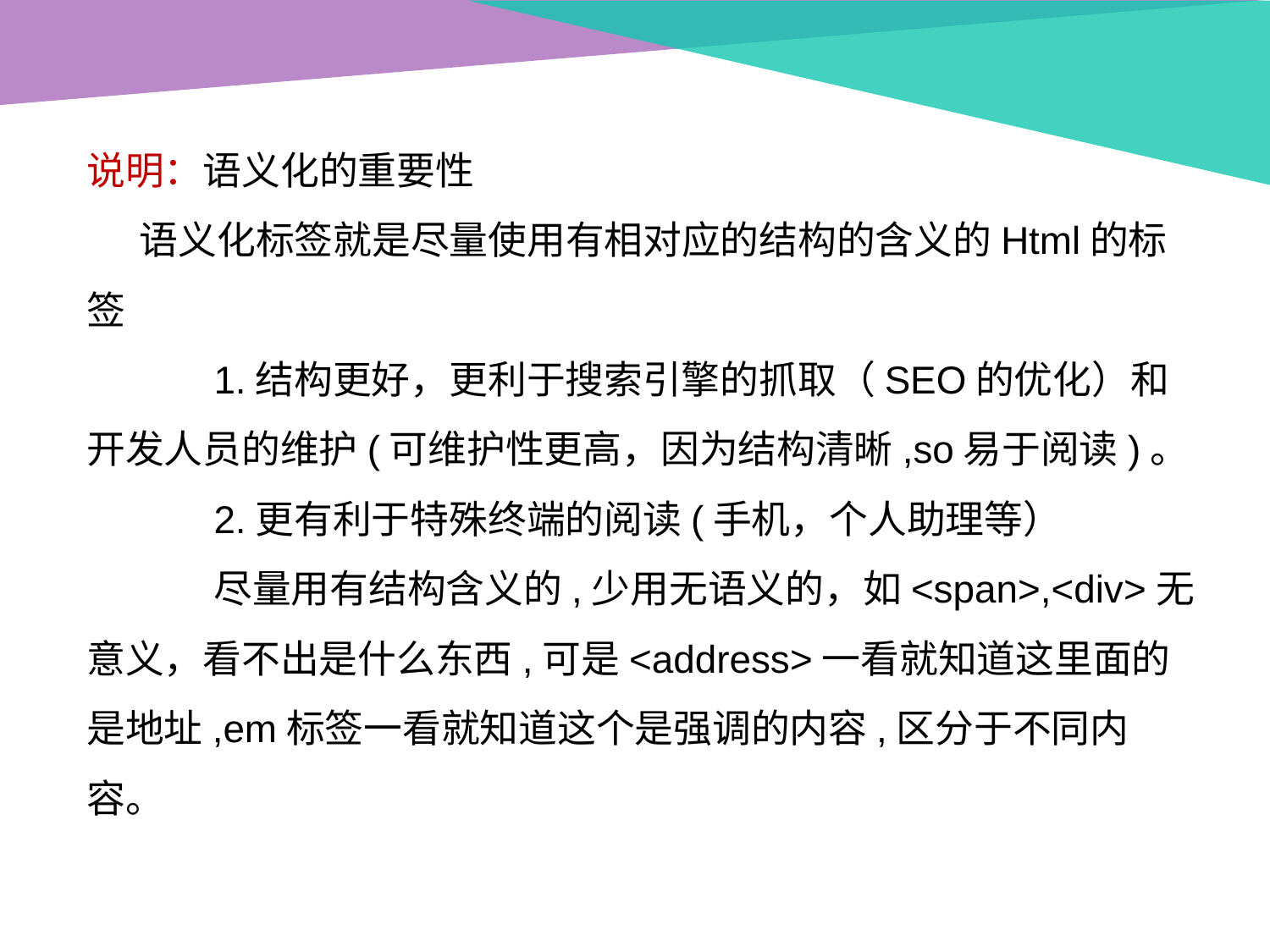

说明：语义化的重要性
     语义化标签就是尽量使用有相对应的结构的含义的Html的标签
	1.结构更好，更利于搜索引擎的抓取（SEO的优化）和开发人员的维护(可维护性更高，因为结构清晰,so易于阅读)。
	2.更有利于特殊终端的阅读(手机，个人助理等）
	尽量用有结构含义的,少用无语义的，如<span>,<div>无意义，看不出是什么东西,可是<address>一看就知道这里面的是地址,em标签一看就知道这个是强调的内容,区分于不同内容。